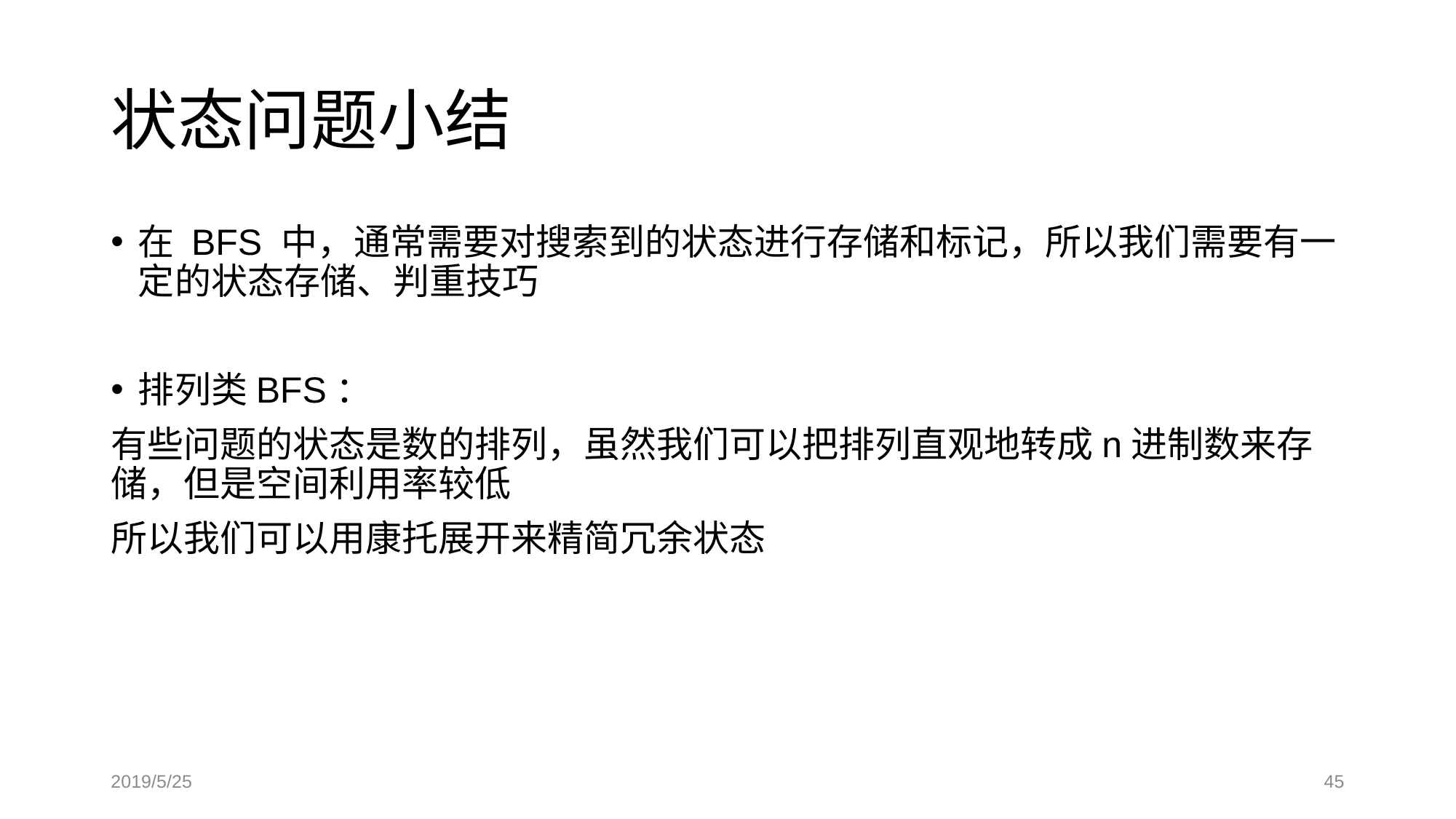

# 状态问题小结
在 BFS 中，通常需要对搜索到的状态进行存储和标记，所以我们需要有一定的状态存储、判重技巧

排列类BFS：
有些问题的状态是数的排列，虽然我们可以把排列直观地转成n进制数来存储，但是空间利用率较低
所以我们可以用康托展开来精简冗余状态

2019/5/25
45